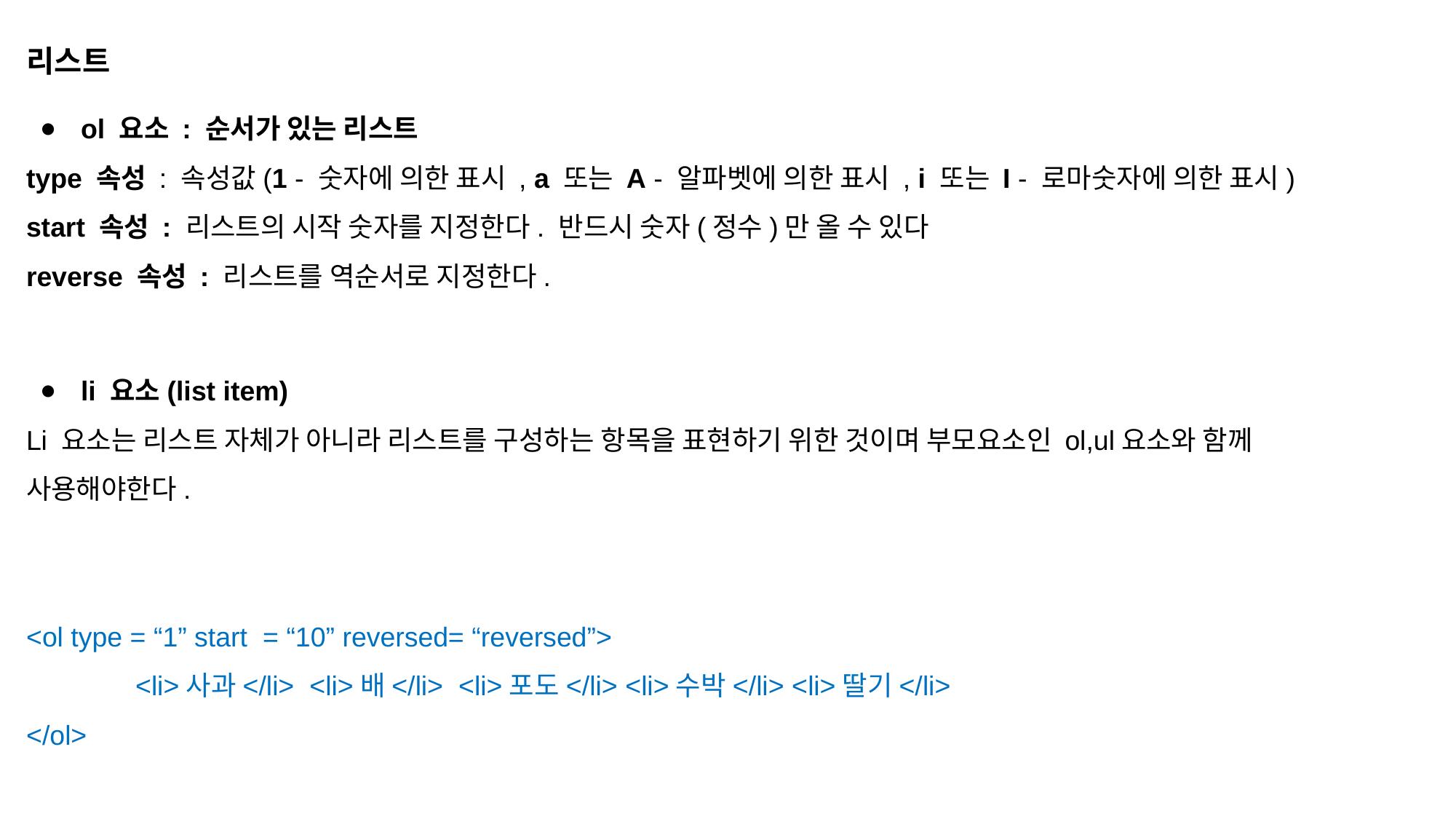

리스트
ol 요소 : 순서가 있는 리스트
type 속성 : 속성값(1 - 숫자에 의한 표시 , a 또는 A - 알파벳에 의한 표시 , i 또는 I - 로마숫자에 의한 표시)
start 속성 : 리스트의 시작 숫자를 지정한다. 반드시 숫자(정수)만 올 수 있다
reverse 속성 : 리스트를 역순서로 지정한다.

li 요소(list item)
Li 요소는 리스트 자체가 아니라 리스트를 구성하는 항목을 표현하기 위한 것이며 부모요소인 ol,ul요소와 함께
사용해야한다.

<ol type = “1” start  = “10” reversed= “reversed”>
	<li>사과</li>  <li>배</li>  <li>포도</li> <li>수박</li> <li>딸기</li>
</ol>